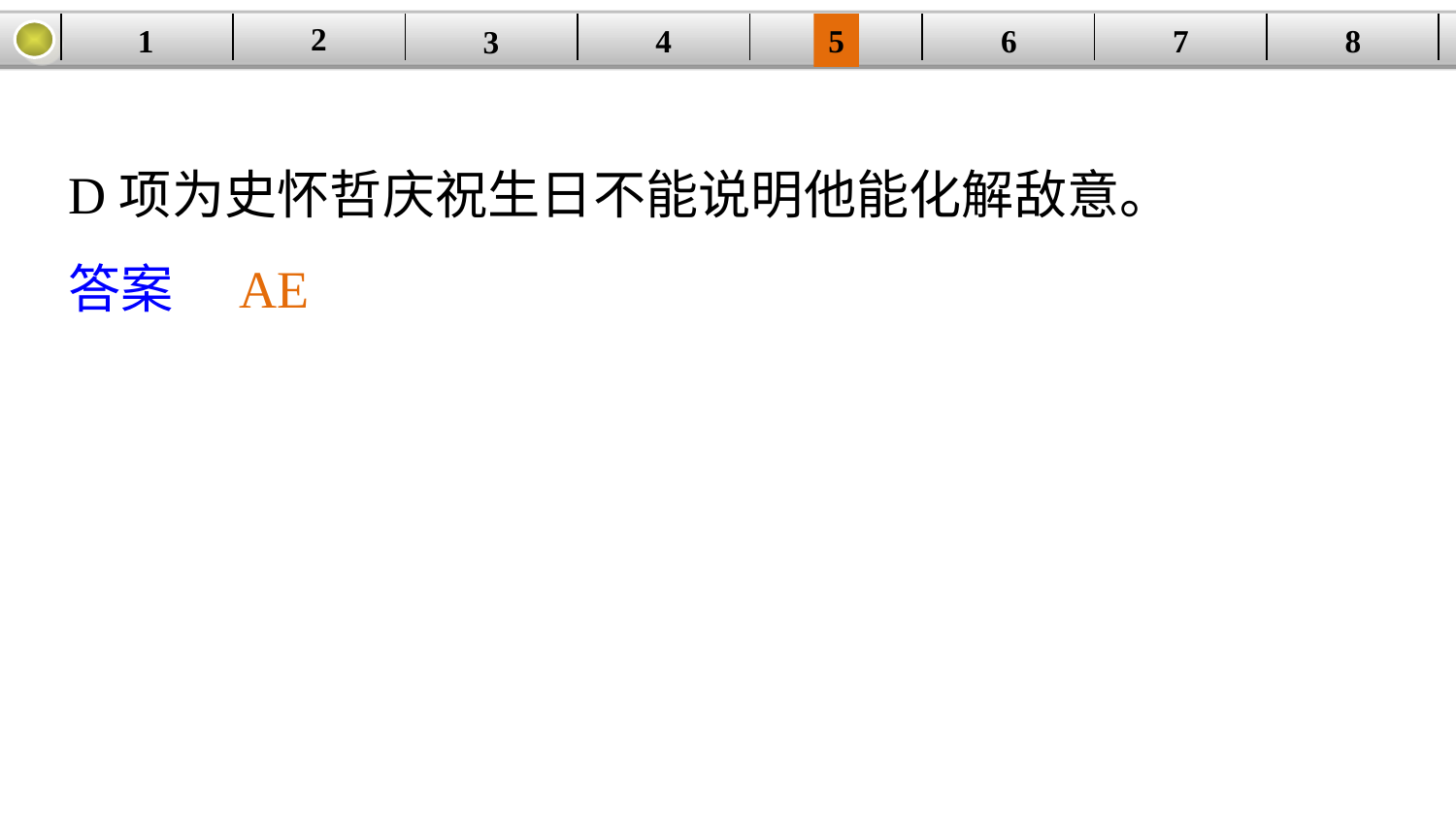

2
1
8
7
6
|  |  |  |  |  |  |  |  |
| --- | --- | --- | --- | --- | --- | --- | --- |
5
4
3

D项为史怀哲庆祝生日不能说明他能化解敌意。
答案　AE